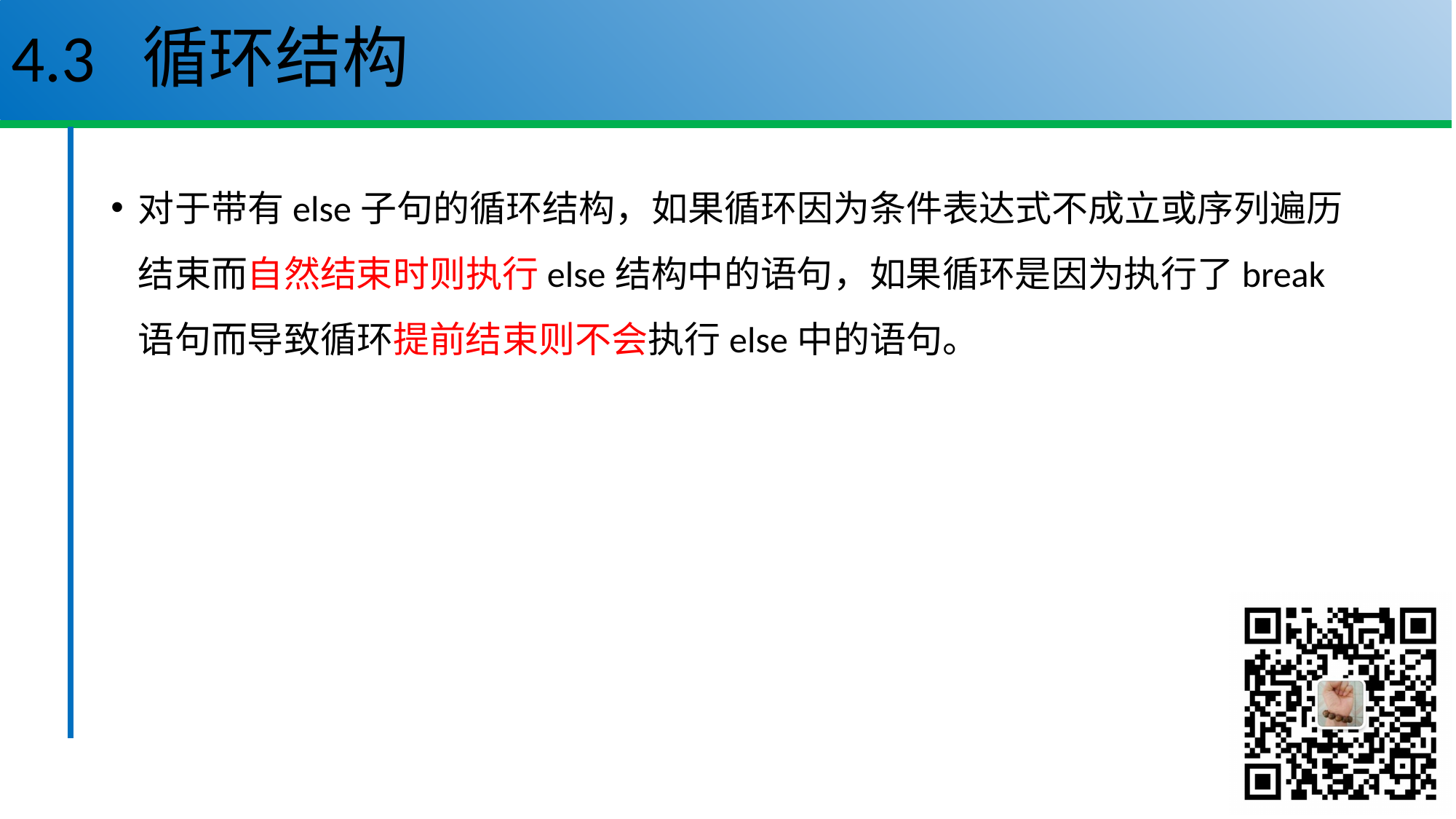

# 4.3  循环结构
对于带有else子句的循环结构，如果循环因为条件表达式不成立或序列遍历结束而自然结束时则执行else结构中的语句，如果循环是因为执行了break语句而导致循环提前结束则不会执行else中的语句。
19